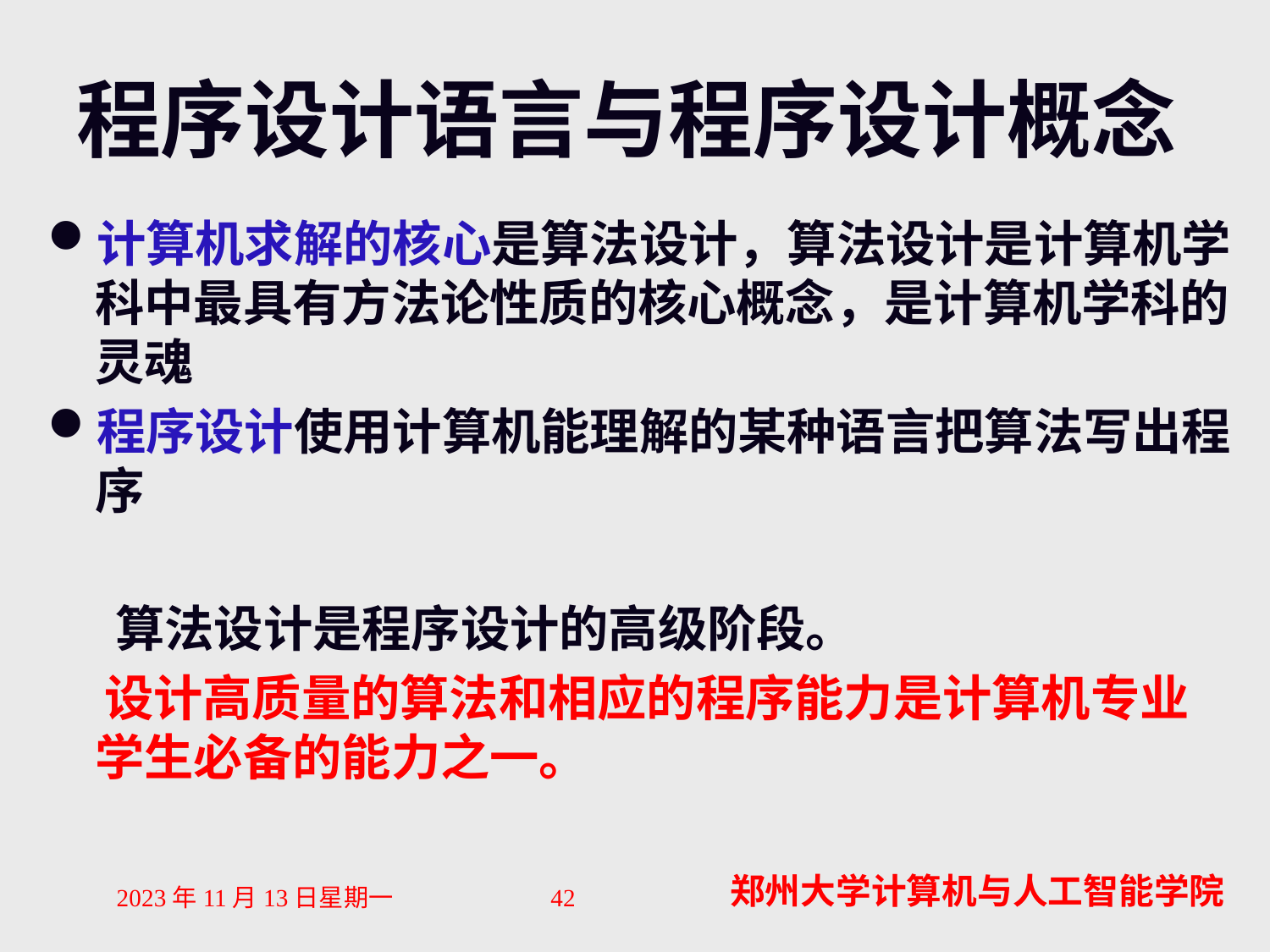

# 程序设计语言与程序设计概念
计算机求解的核心是算法设计，算法设计是计算机学科中最具有方法论性质的核心概念，是计算机学科的灵魂
程序设计使用计算机能理解的某种语言把算法写出程序

     算法设计是程序设计的高级阶段。
    设计高质量的算法和相应的程序能力是计算机专业学生必备的能力之一。